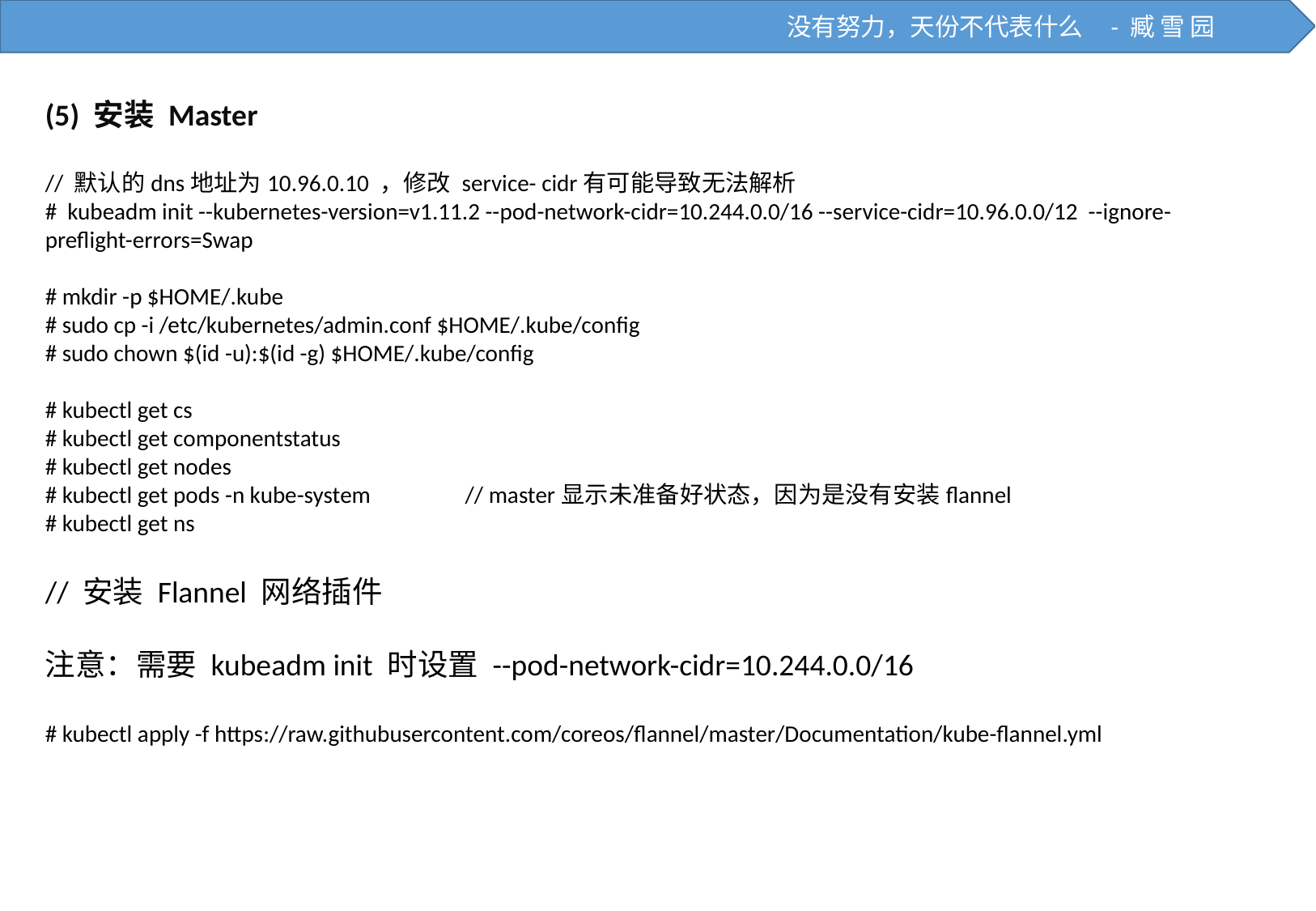

没有努力，天份不代表什么    - 臧 雪 园
(5) 安装 Master

// 默认的dns地址为10.96.0.10 ，修改 service- cidr有可能导致无法解析
#  kubeadm init --kubernetes-version=v1.11.2 --pod-network-cidr=10.244.0.0/16 --service-cidr=10.96.0.0/12  --ignore-preflight-errors=Swap

# mkdir -p $HOME/.kube
# sudo cp -i /etc/kubernetes/admin.conf $HOME/.kube/config
# sudo chown $(id -u):$(id -g) $HOME/.kube/config

# kubectl get cs
# kubectl get componentstatus
# kubectl get nodes
# kubectl get pods -n kube-system                  // master显示未准备好状态，因为是没有安装flannel
# kubectl get ns

// 安装 Flannel 网络插件

注意：需要 kubeadm init 时设置 --pod-network-cidr=10.244.0.0/16

# kubectl apply -f https://raw.githubusercontent.com/coreos/flannel/master/Documentation/kube-flannel.yml